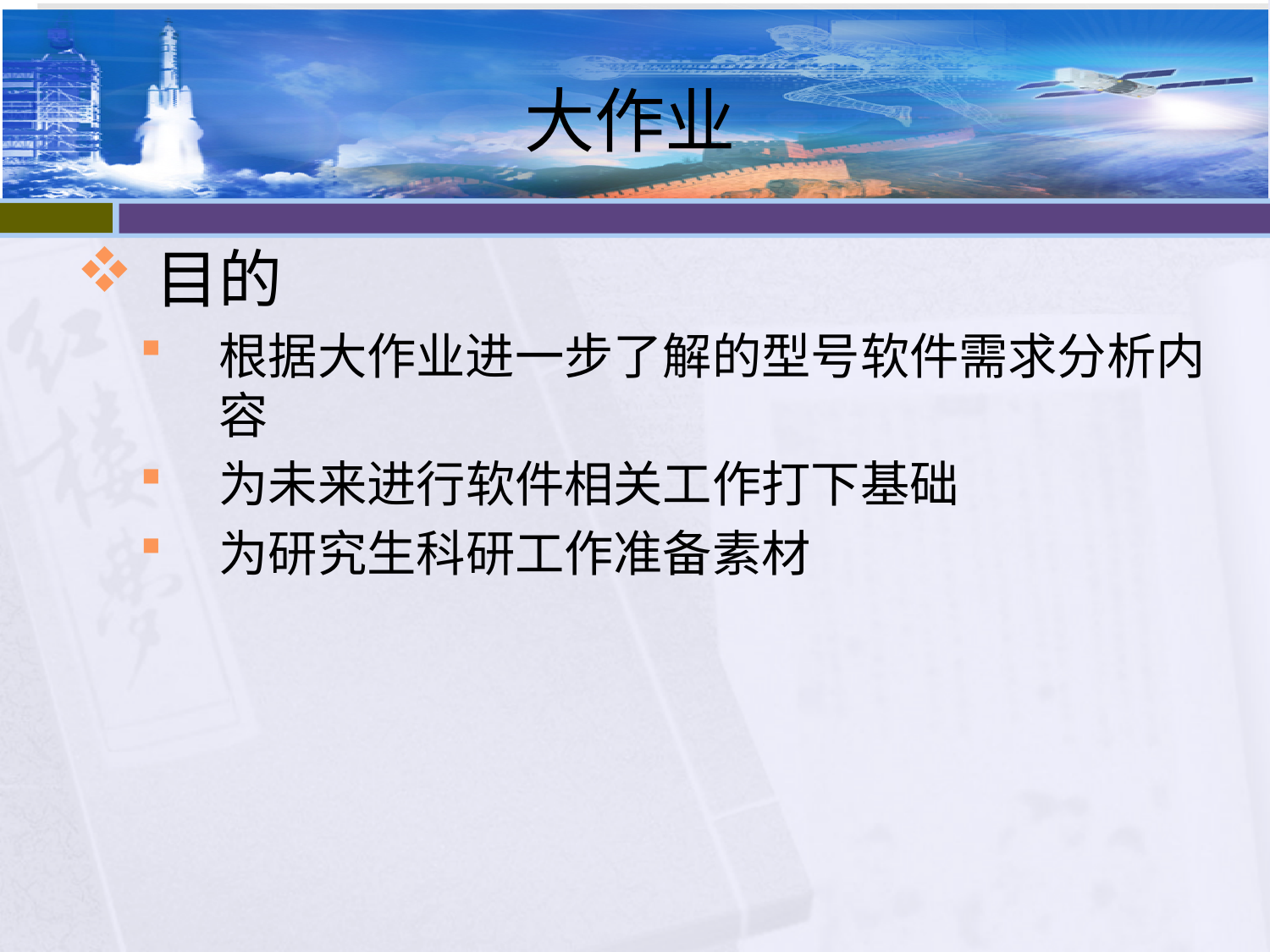

# 大作业

目的
根据大作业进一步了解的型号软件需求分析内容
为未来进行软件相关工作打下基础
为研究生科研工作准备素材